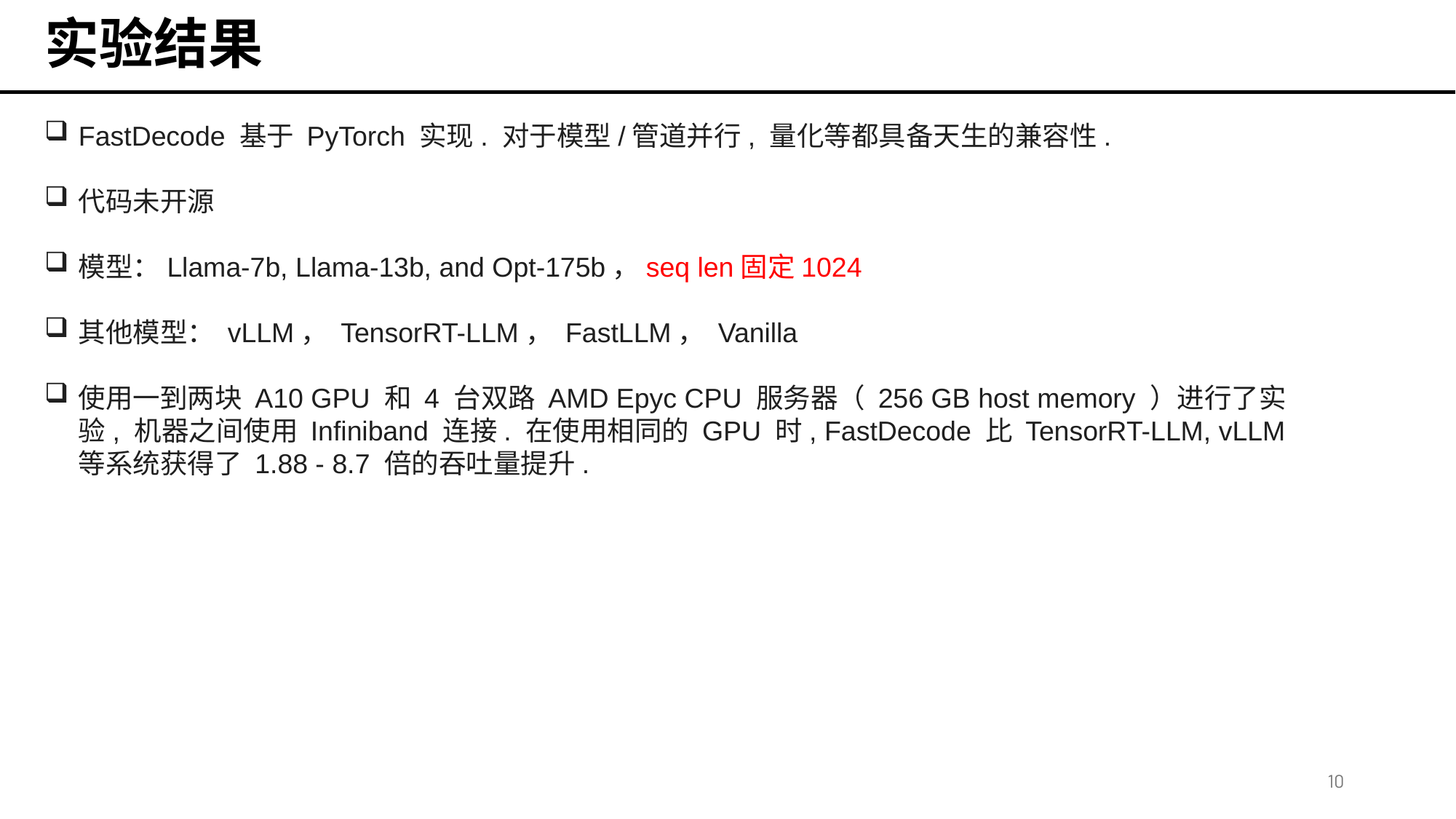

# 实验结果
FastDecode 基于 PyTorch 实现. 对于模型/管道并行, 量化等都具备天生的兼容性.

代码未开源

模型：﻿Llama-7b, Llama-13b, and Opt-175b，seq len固定1024

其他模型： ﻿vLLM， ﻿TensorRT-LLM， ﻿FastLLM， ﻿Vanilla

使用一到两块 A10 GPU 和 4 台双路 AMD Epyc CPU 服务器（ ﻿256 GB host memory ）进行了实验, 机器之间使用 Infiniband 连接. 在使用相同的 GPU 时, FastDecode 比 TensorRT-LLM, vLLM 等系统获得了 1.88 - 8.7 倍的吞吐量提升.
10